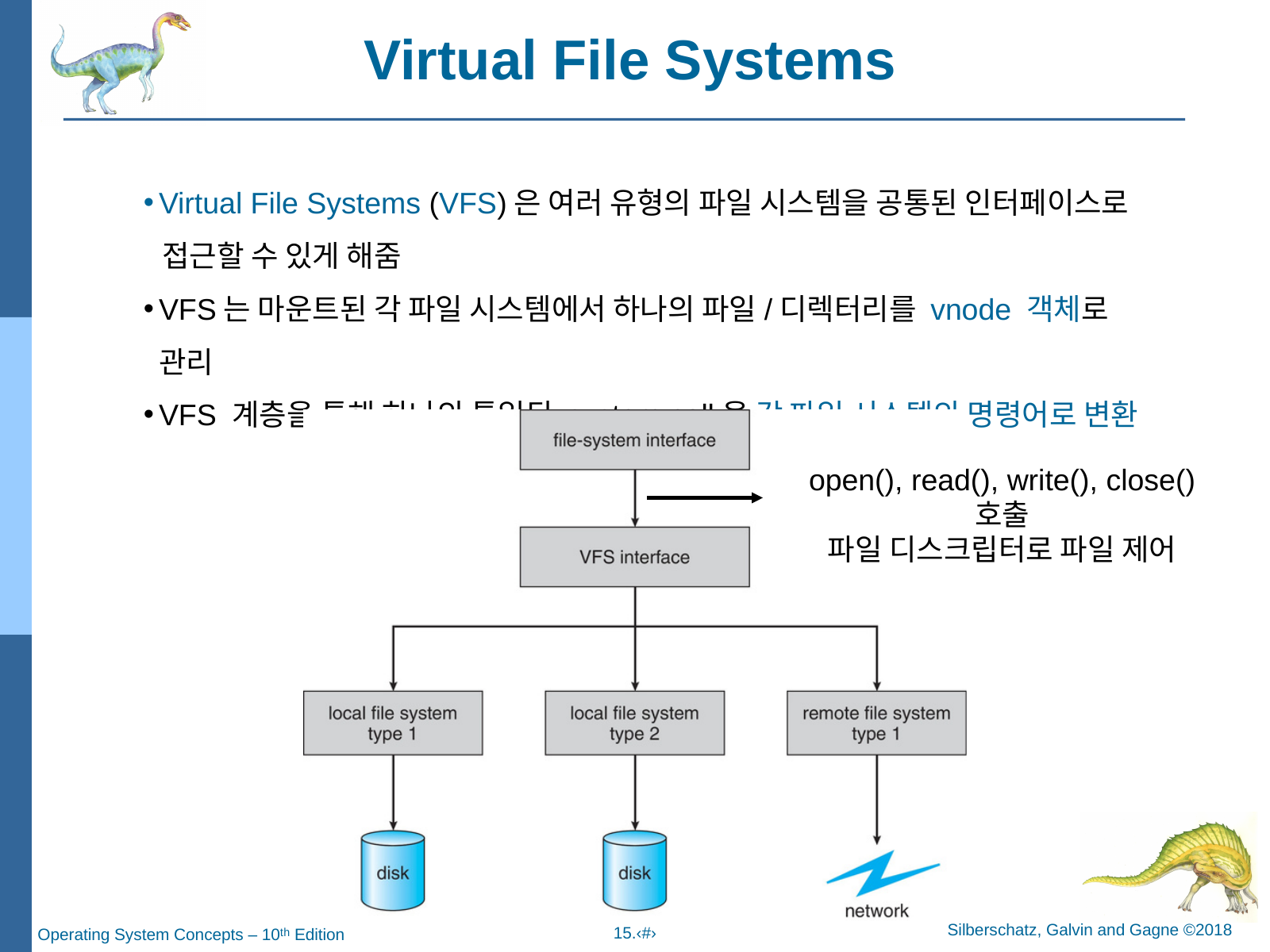

Virtual File Systems

Virtual File Systems (VFS)은 여러 유형의 파일 시스템을 공통된 인터페이스로
    접근할 수 있게 해줌
VFS는 마운트된 각 파일 시스템에서 하나의 파일/디렉터리를 vnode 객체로 관리
VFS 계층을 통해 하나의 통일된 system call을 각 파일 시스템의 명령어로 변환

open(), read(), write(), close() 호출
파일 디스크립터로 파일 제어

Silberschatz, Galvin and Gagne ©2018
15.‹#›
Operating System Concepts – 10ᵗʰ Edition